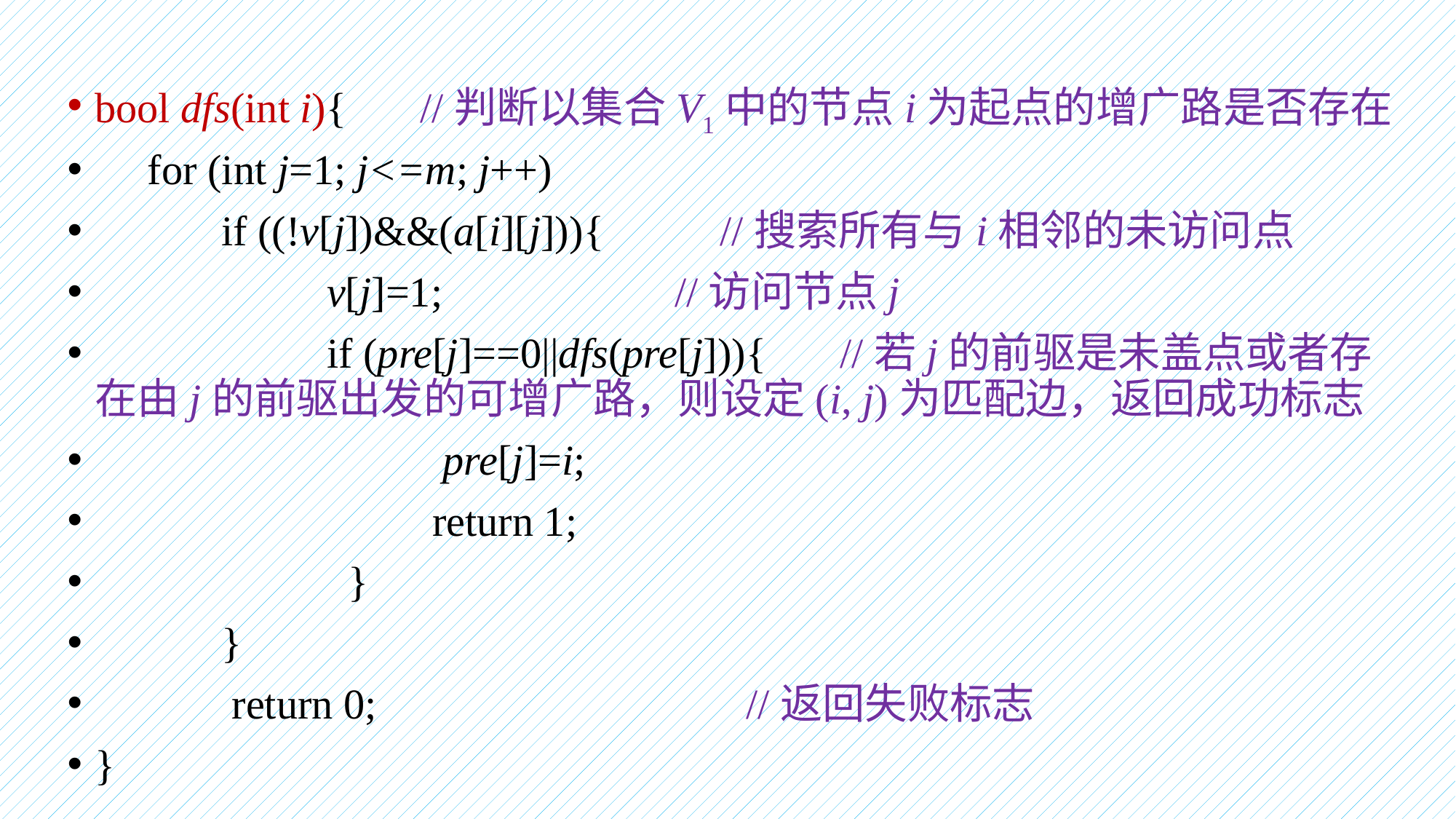

#
bool dfs(int i){       //判断以集合V1中的节点i为起点的增广路是否存在
     for (int j=1; j<=m; j++)
            if ((!v[j])&&(a[i][j])){           //搜索所有与i相邻的未访问点
                      v[j]=1;                      //访问节点j
                      if (pre[j]==0||dfs(pre[j])){       //若j的前驱是未盖点或者存在由j的前驱出发的可增广路，则设定(i, j)为匹配边，返回成功标志
                                 pre[j]=i;
                                return 1;
                        }
            }
             return 0;                                   //返回失败标志
}